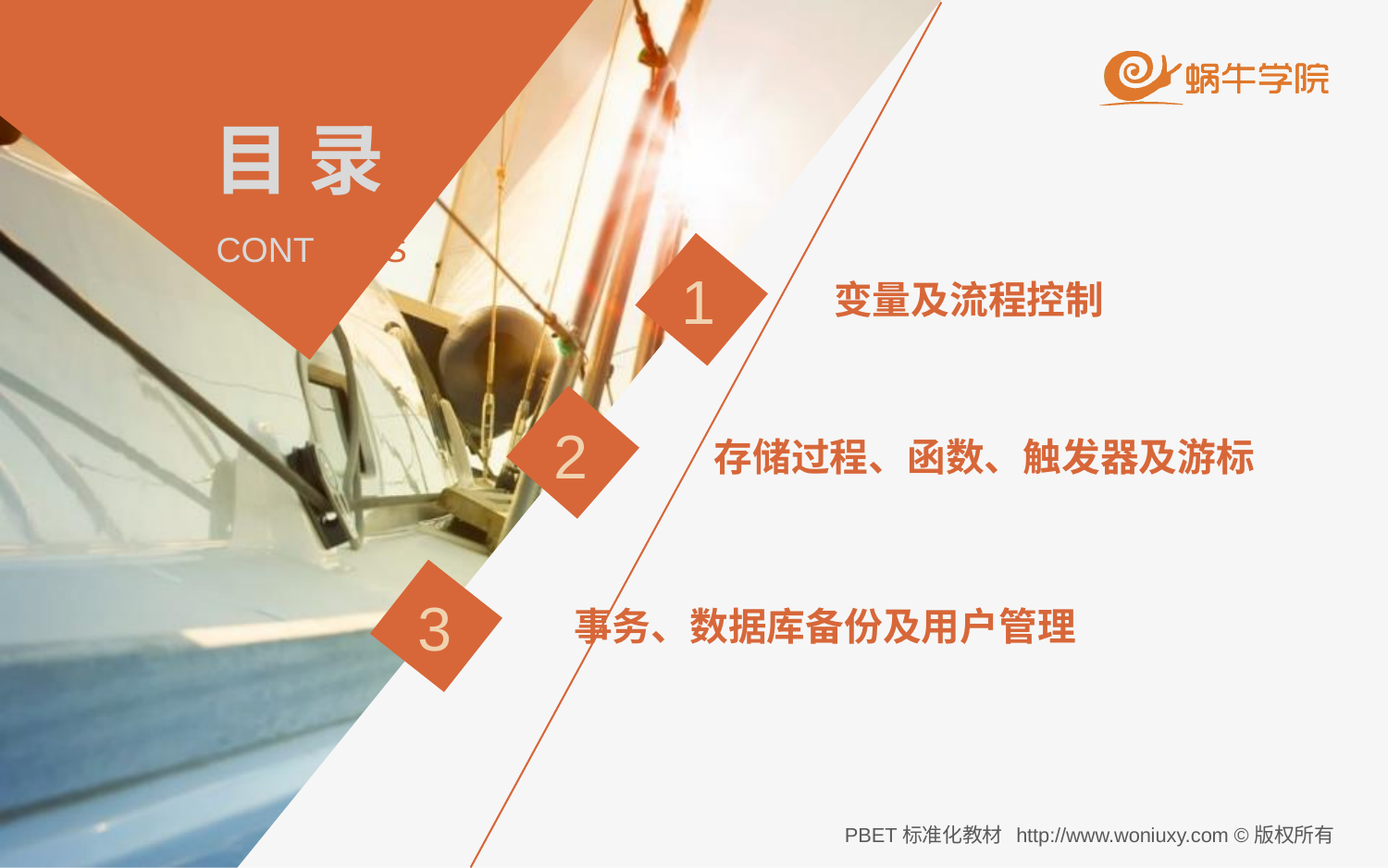

目 录
CONTENTS

1
变量及流程控制

2
存储过程、函数、触发器及游标

3
事务、数据库备份及用户管理